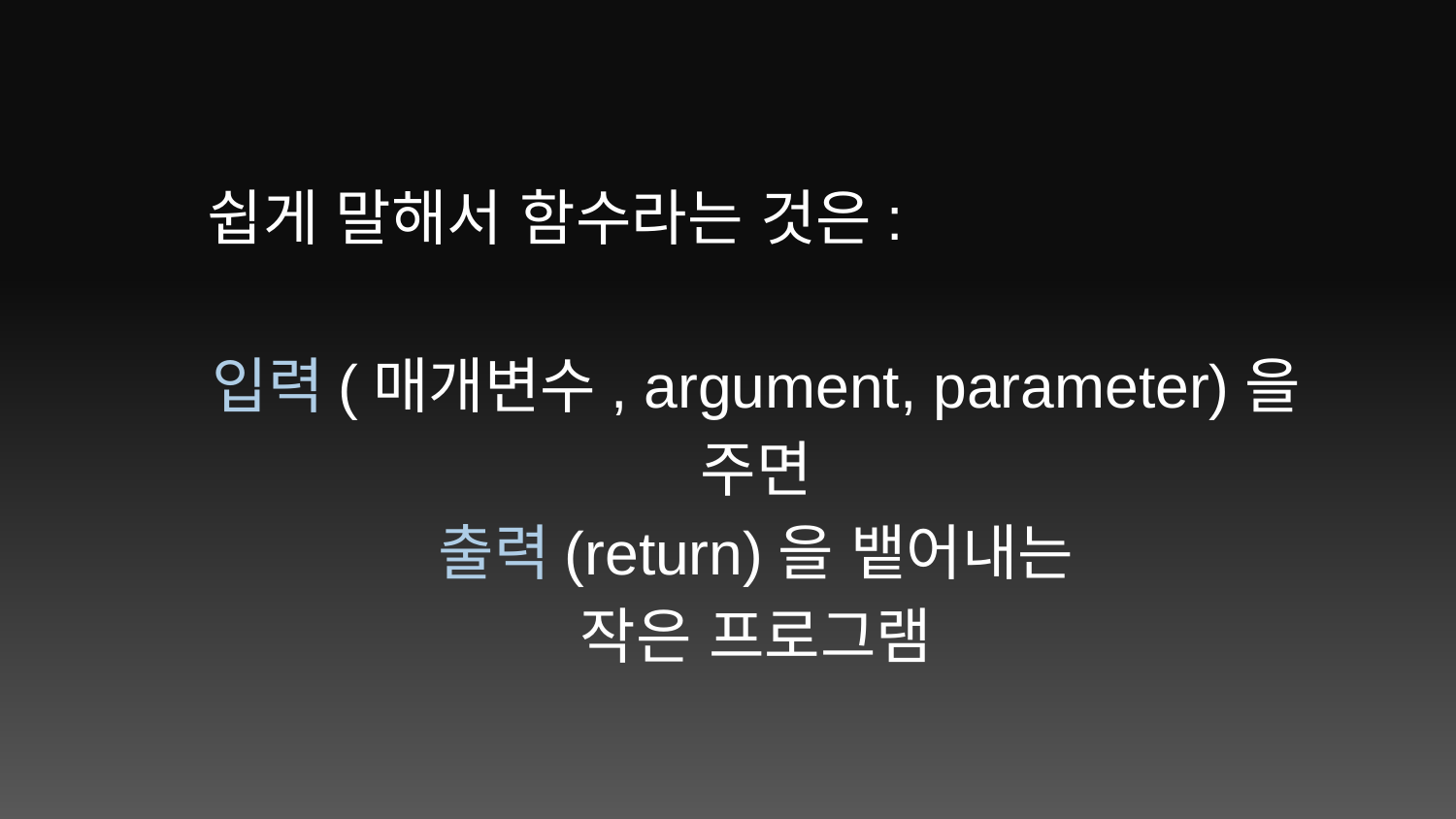

쉽게 말해서 함수라는 것은:

입력(매개변수, argument, parameter)을 주면
출력(return)을 뱉어내는
작은 프로그램